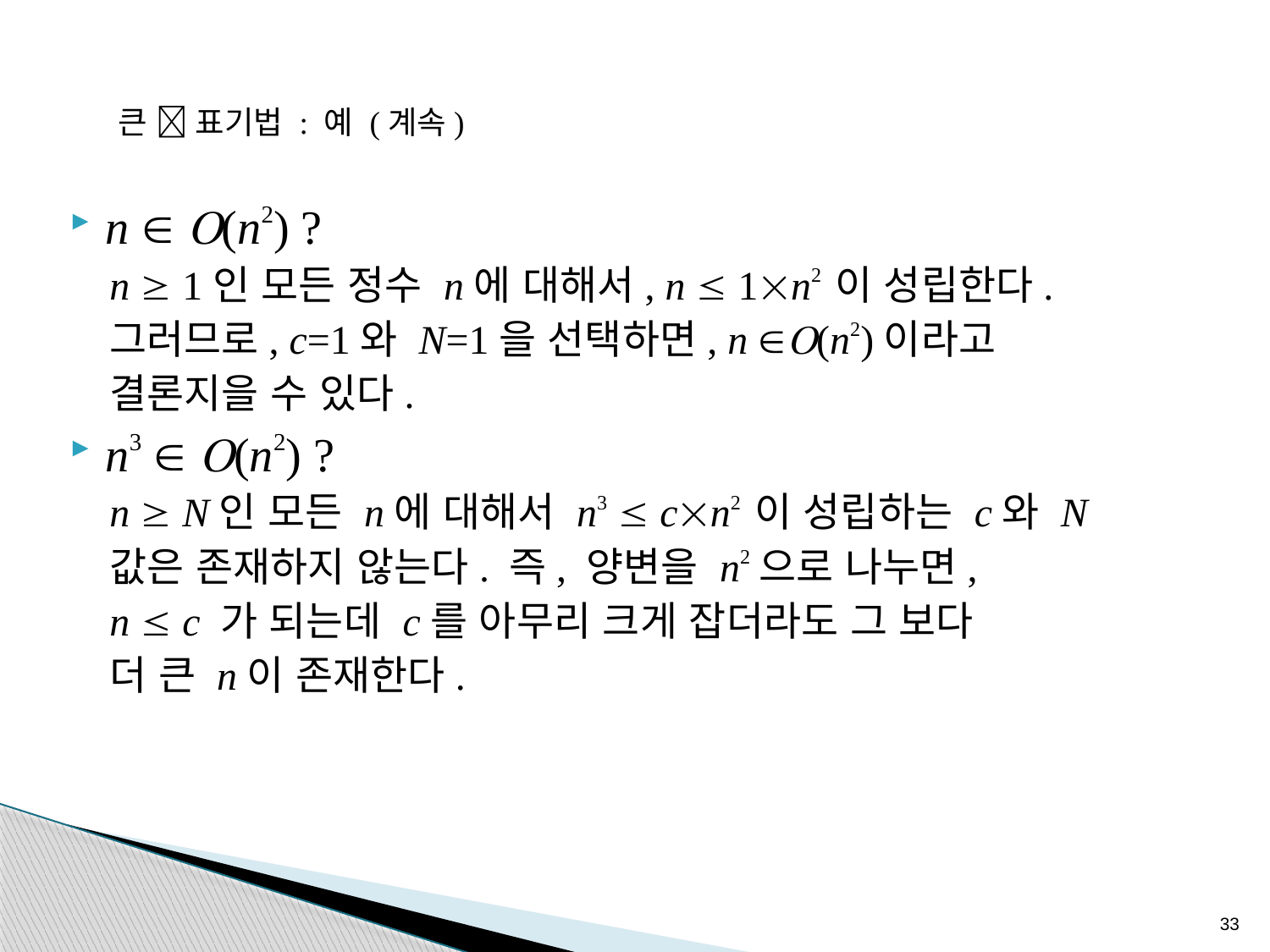

큰 Ο 표기법 : 예 (계속)
n ∈ Ο(n2) ?
n ≥ 1인 모든 정수 n에 대해서, n ≤ 1×n2 이 성립한다.
그러므로, c=1와 N=1을 선택하면, n ∈Ο(n2)이라고
결론지을 수 있다.
n3 ∈ Ο(n2) ?
n ≥ N인 모든 n에 대해서 n3 ≤ c×n2 이 성립하는 c와 N
값은 존재하지 않는다. 즉, 양변을 n2으로 나누면,
n ≤ c 가 되는데 c를 아무리 크게 잡더라도 그 보다
더 큰 n이 존재한다.
33